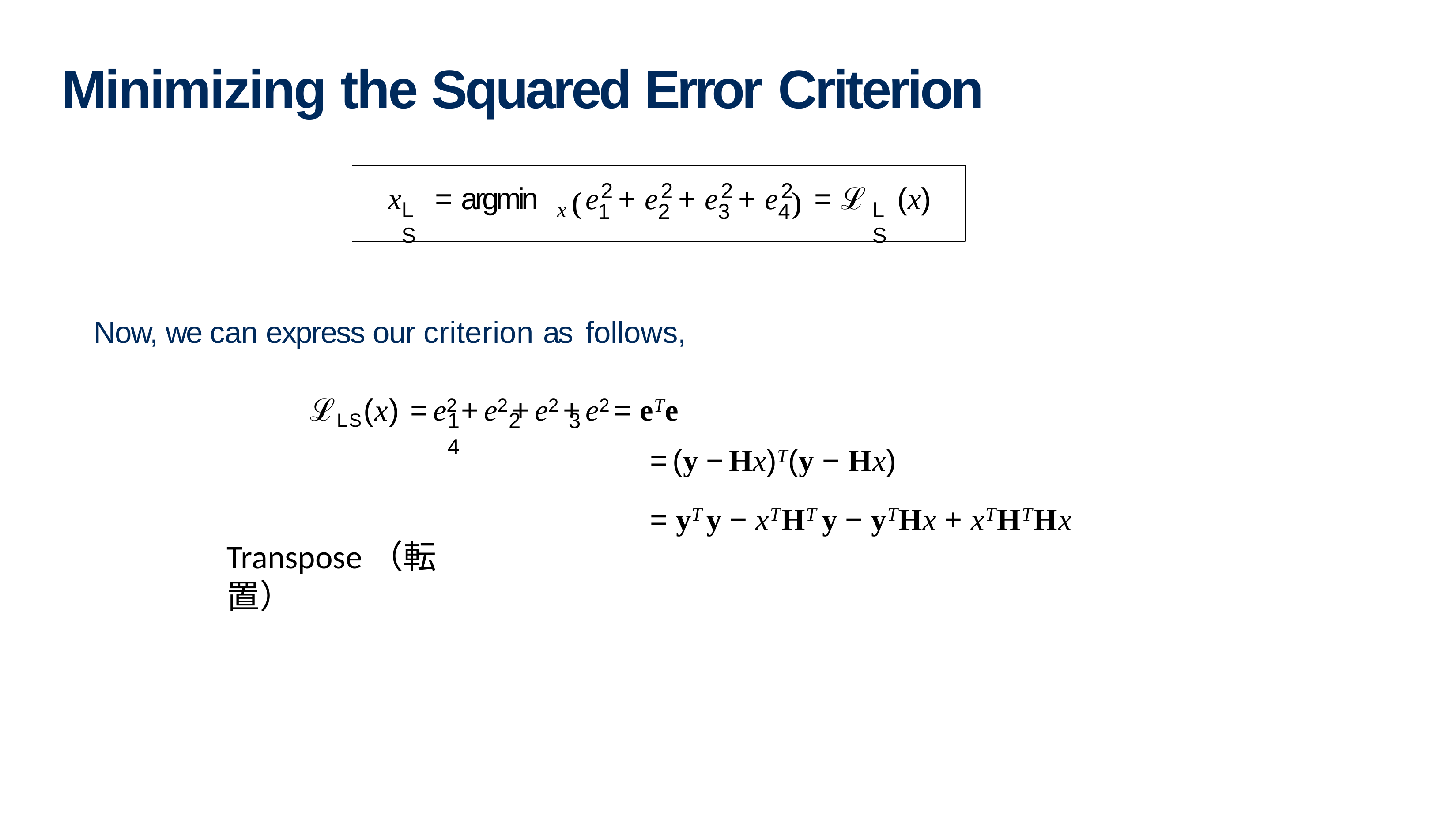

# Minimizing the Squared Error Criterion

2
2
2
2
x	= argmin
e	+ e	+ e	+ e
= ℒ	(x)
(
)
LS
x
LS
1
2
3
4
Now, we can express our criterion as follows,
ℒLS(x) = e2 + e2 + e2 + e2 = eTe
1	2	3	4
= (y − Hx)T(y − Hx)
= yT y − xTHT y − yTHx + xTHTHx
Transpose（転置）